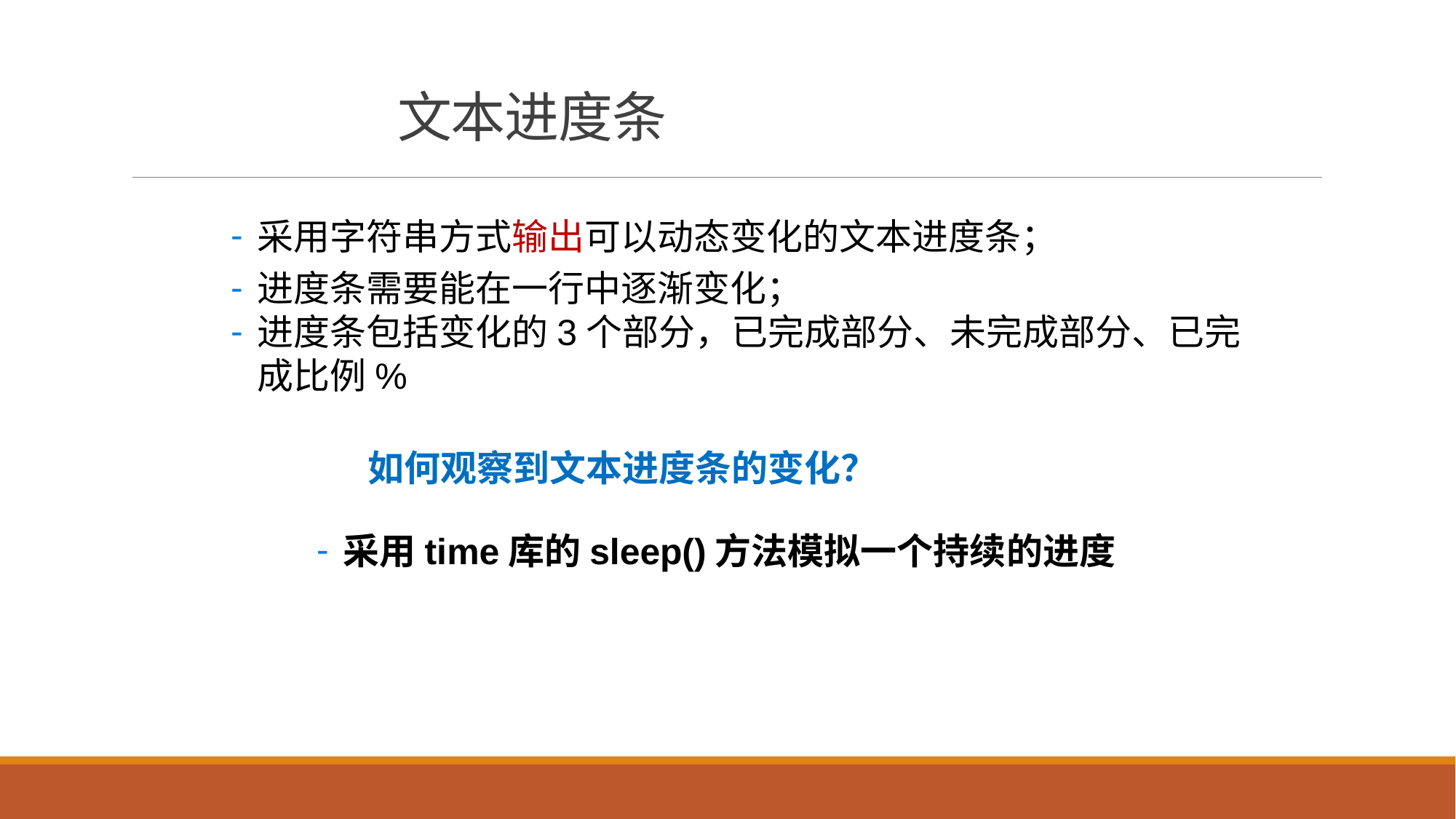

# 文本进度条
采用字符串方式输出可以动态变化的文本进度条；
进度条需要能在一行中逐渐变化；
进度条包括变化的3个部分，已完成部分、未完成部分、已完成比例%
如何观察到文本进度条的变化？
采用time库的sleep()方法模拟一个持续的进度